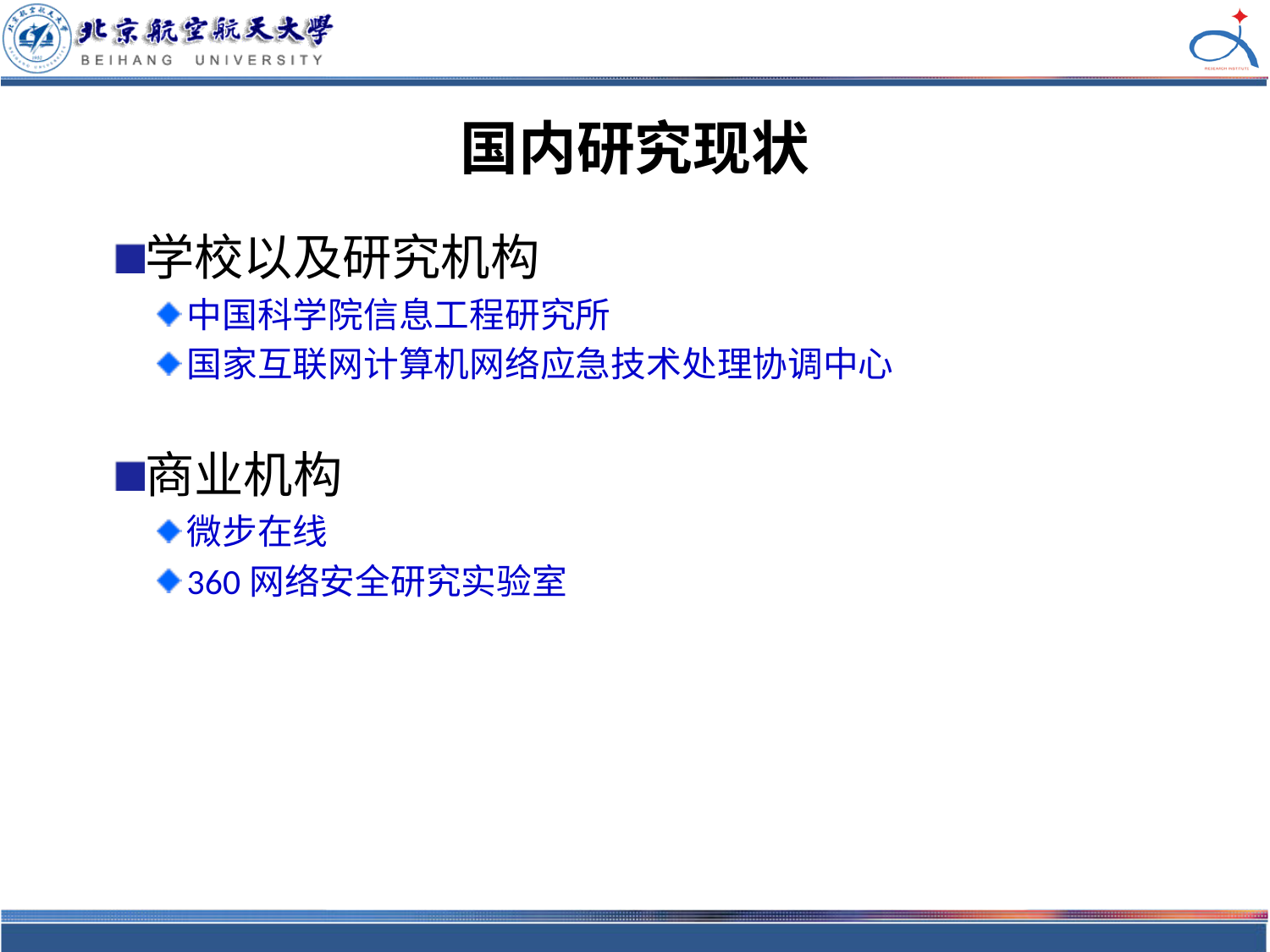

# 国内研究现状
学校以及研究机构
中国科学院信息工程研究所
国家互联网计算机网络应急技术处理协调中心

商业机构
微步在线
360网络安全研究实验室